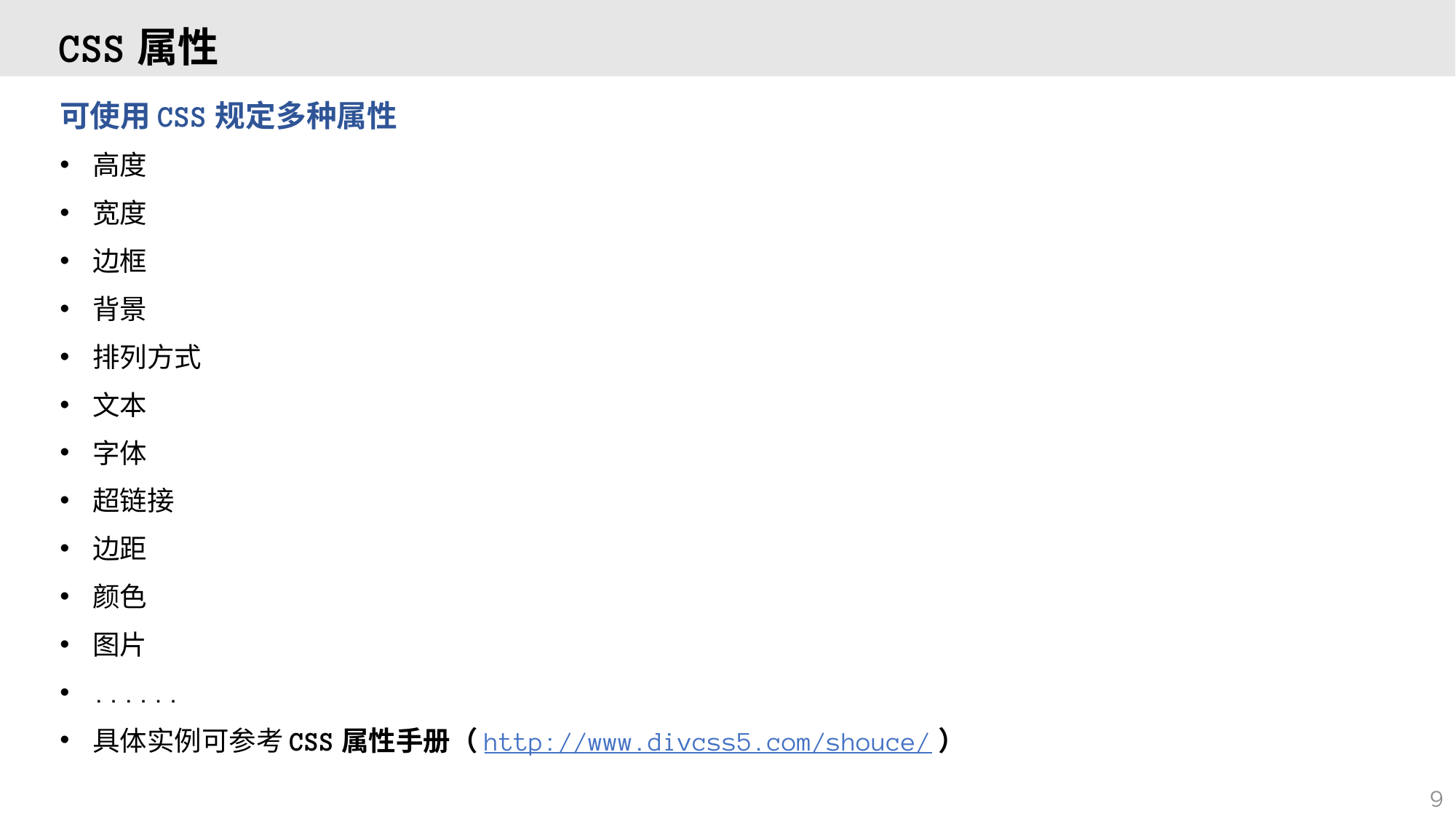

# CSS属性
可使用CSS规定多种属性
高度
宽度
边框
背景
排列方式
文本
字体
超链接
边距
颜色
图片
......
具体实例可参考CSS属性手册（http://www.divcss5.com/shouce/）

9